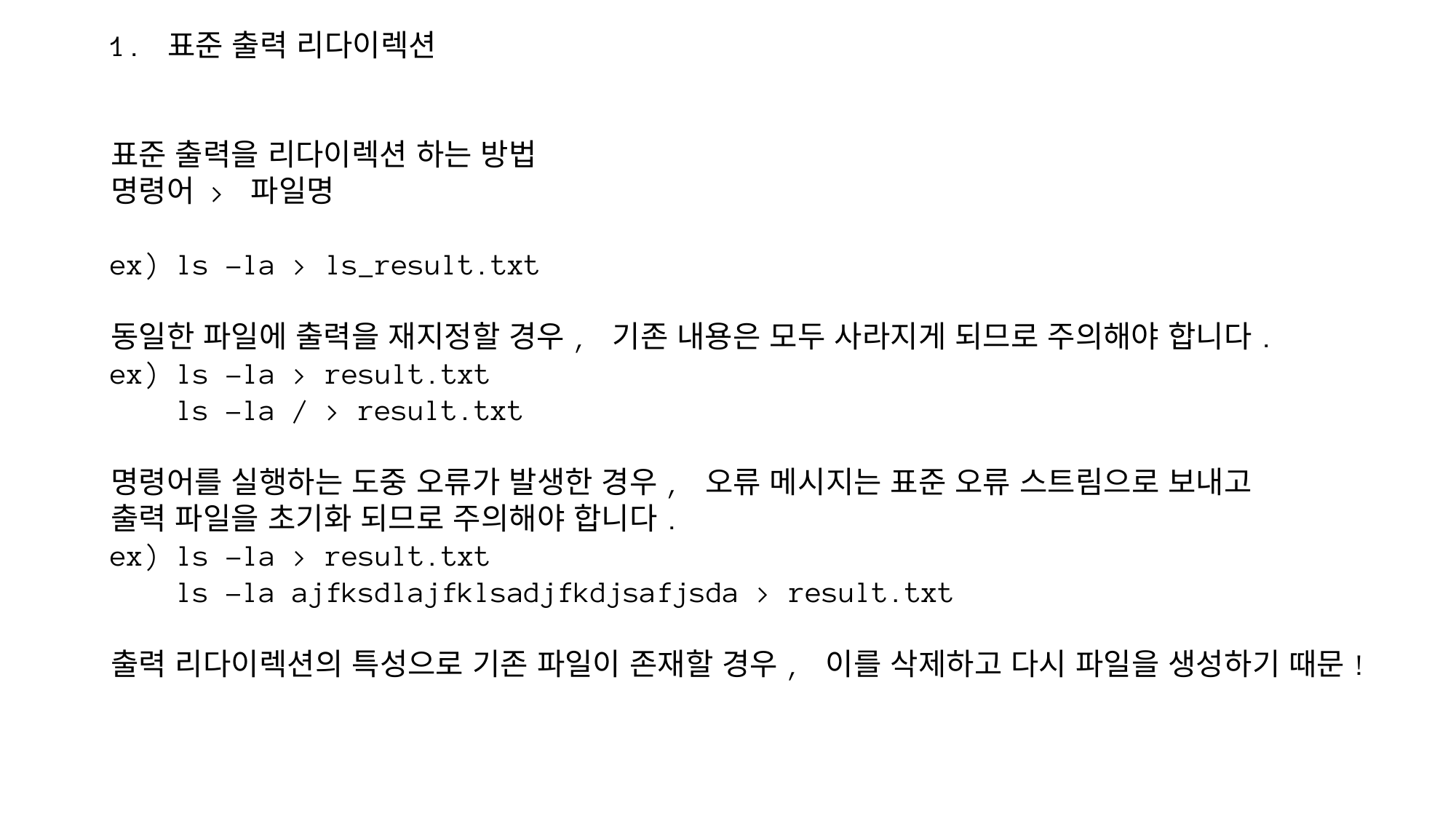

1. 표준 출력 리다이렉션

표준 출력을 리다이렉션 하는 방법
명령어 > 파일명

ex) ls -la > ls_result.txt

동일한 파일에 출력을 재지정할 경우, 기존 내용은 모두 사라지게 되므로 주의해야 합니다.
ex) ls -la > result.txt
    ls -la / > result.txt

명령어를 실행하는 도중 오류가 발생한 경우, 오류 메시지는 표준 오류 스트림으로 보내고
출력 파일을 초기화 되므로 주의해야 합니다.
ex) ls -la > result.txt
    ls -la ajfksdlajfklsadjfkdjsafjsda > result.txt

출력 리다이렉션의 특성으로 기존 파일이 존재할 경우, 이를 삭제하고 다시 파일을 생성하기 때문!